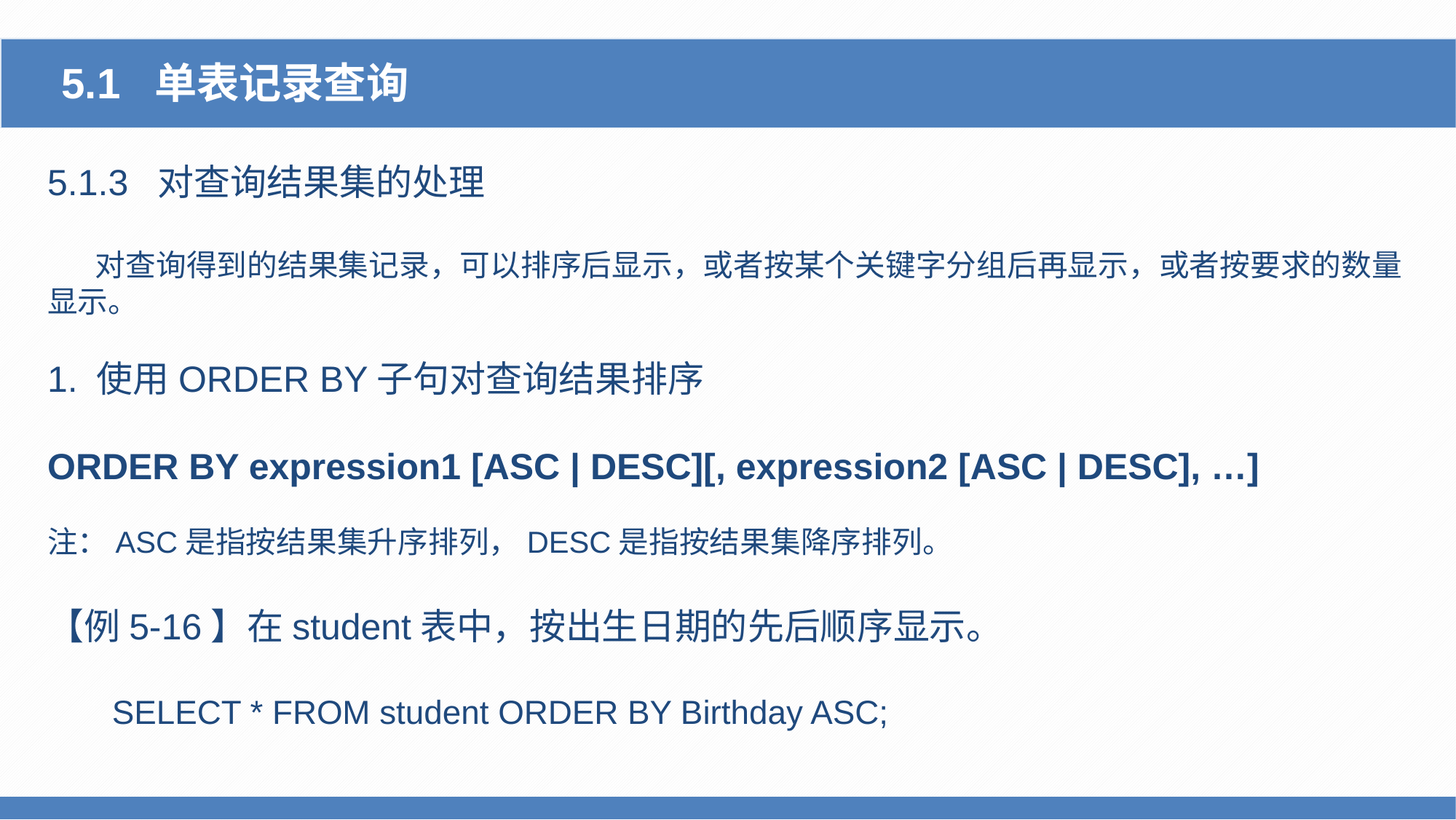

5.1  单表记录查询
5.1.3  对查询结果集的处理

      对查询得到的结果集记录，可以排序后显示，或者按某个关键字分组后再显示，或者按要求的数量显示。

1. 使用ORDER BY子句对查询结果排序

ORDER BY expression1 [ASC | DESC][, expression2 [ASC | DESC], …]

注：ASC是指按结果集升序排列，DESC是指按结果集降序排列。

【例5-16】在student表中，按出生日期的先后顺序显示。

SELECT * FROM student ORDER BY Birthday ASC;